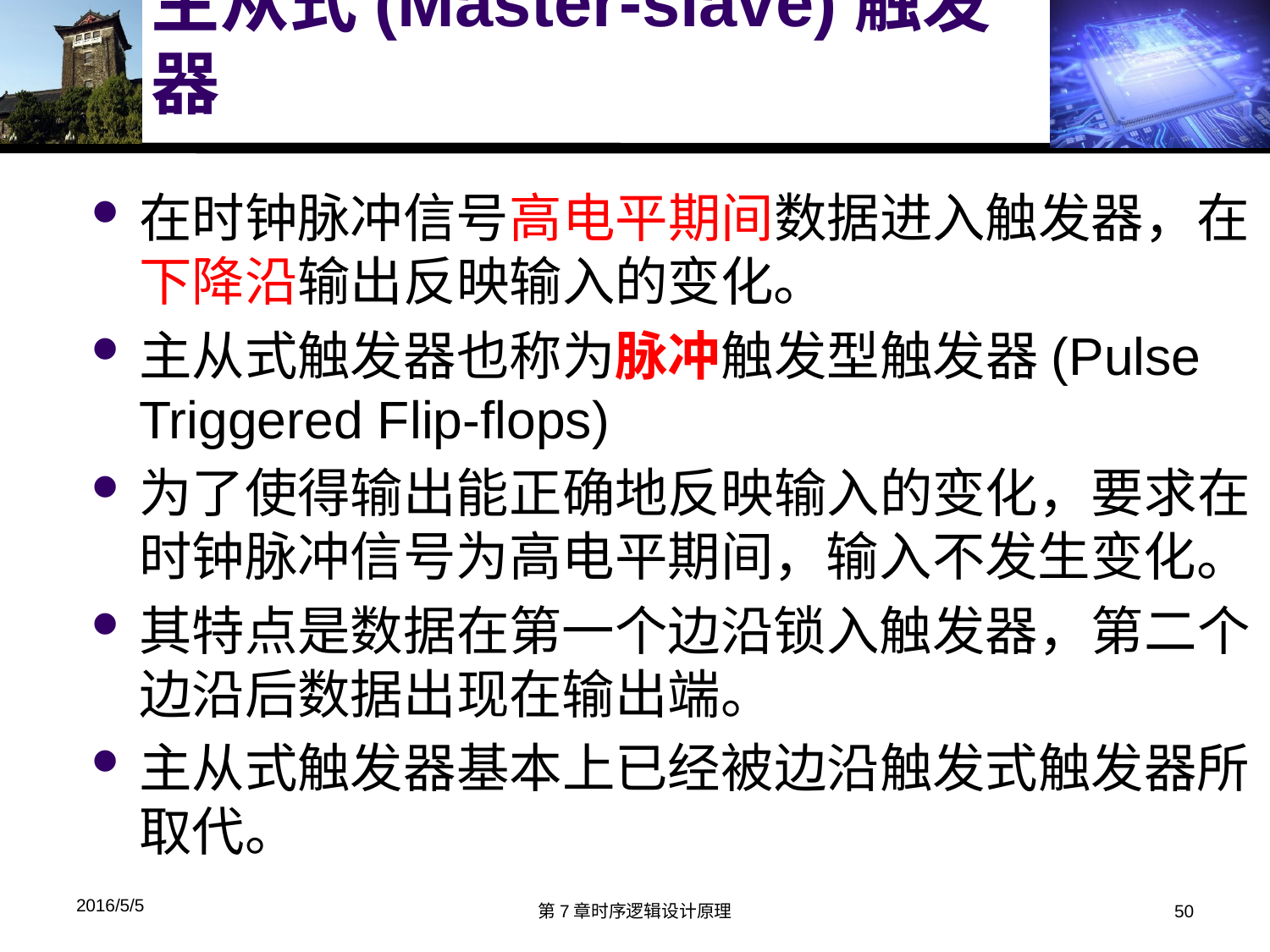

# 主从式(Master-slave)触发器
在时钟脉冲信号高电平期间数据进入触发器，在下降沿输出反映输入的变化。
主从式触发器也称为脉冲触发型触发器(Pulse Triggered Flip-flops)
为了使得输出能正确地反映输入的变化，要求在时钟脉冲信号为高电平期间，输入不发生变化。
其特点是数据在第一个边沿锁入触发器，第二个边沿后数据出现在输出端。
主从式触发器基本上已经被边沿触发式触发器所取代。
2016/5/5
第7章时序逻辑设计原理
50